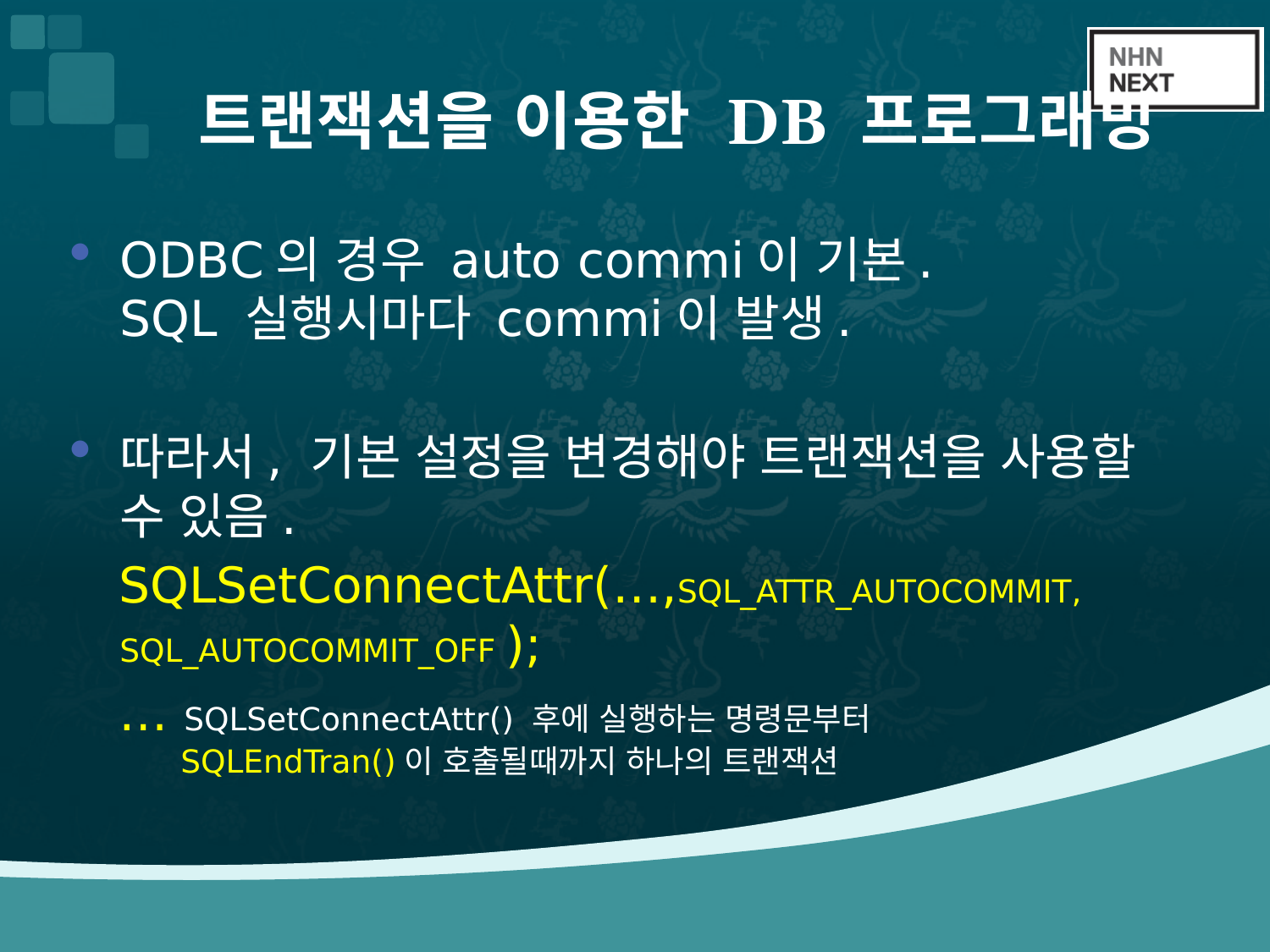

# 트랜잭션을 이용한 DB 프로그래밍
ODBC의 경우 auto commi이 기본.
SQL 실행시마다 commi이 발생.

따라서, 기본 설정을 변경해야 트랜잭션을 사용할 수 있음.
   SQLSetConnectAttr(…,SQL_ATTR_AUTOCOMMIT, SQL_AUTOCOMMIT_OFF );
   … SQLSetConnectAttr() 후에 실행하는 명령문부터
      SQLEndTran()이 호출될때까지 하나의 트랜잭션